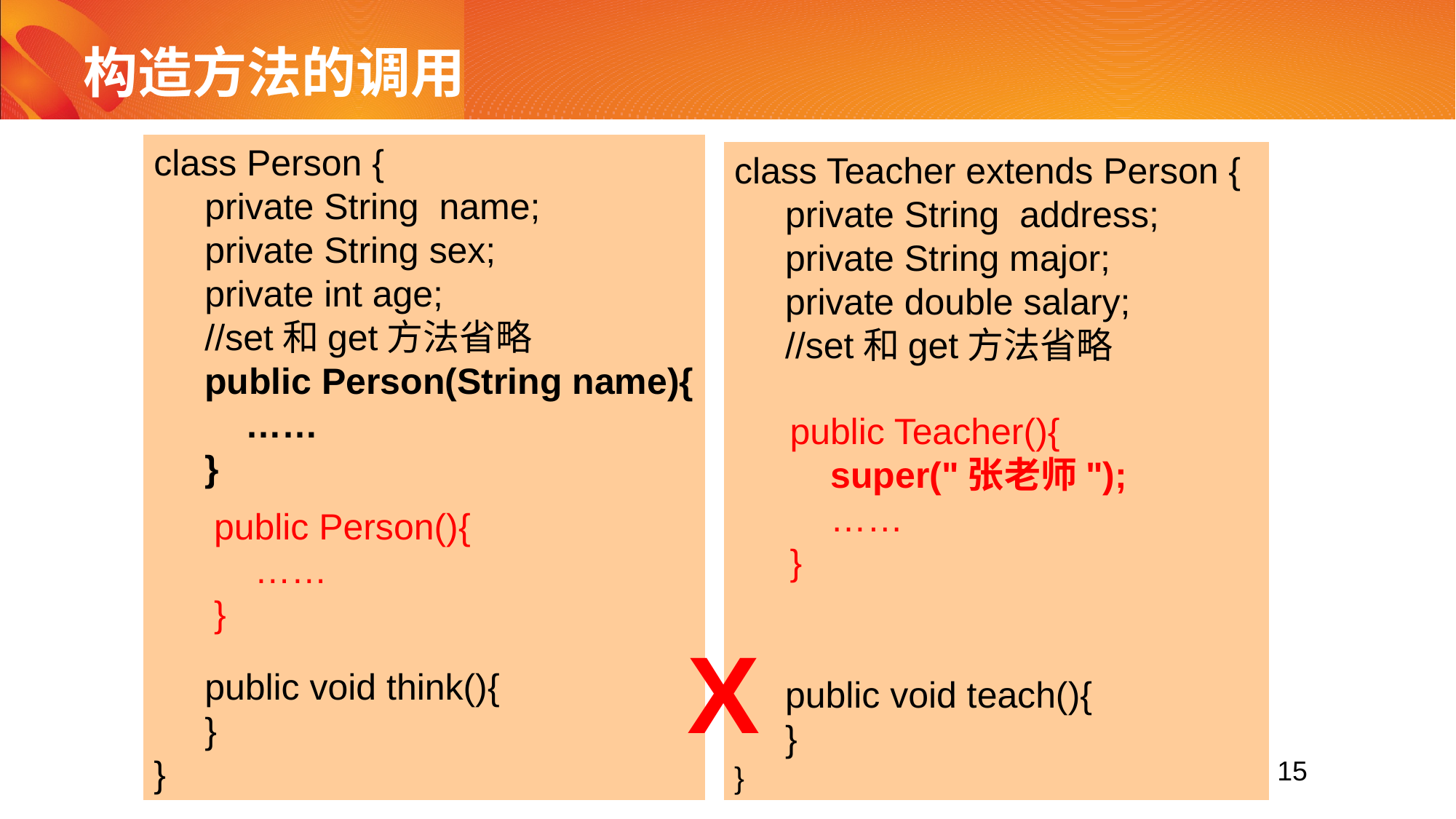

# 构造方法的调用
class Person {
     private String  name;
     private String sex;
     private int age;
     //set和get方法省略
     public Person(String name){
         ……
     }

     public void think(){
     }
}
class Teacher extends Person {
     private String  address;
     private String major;
     private double salary;
     //set和get方法省略

     public void teach(){
     }
}
public Teacher(){
    super("张老师");
    ……
}
public Person(){
    ……
}
X